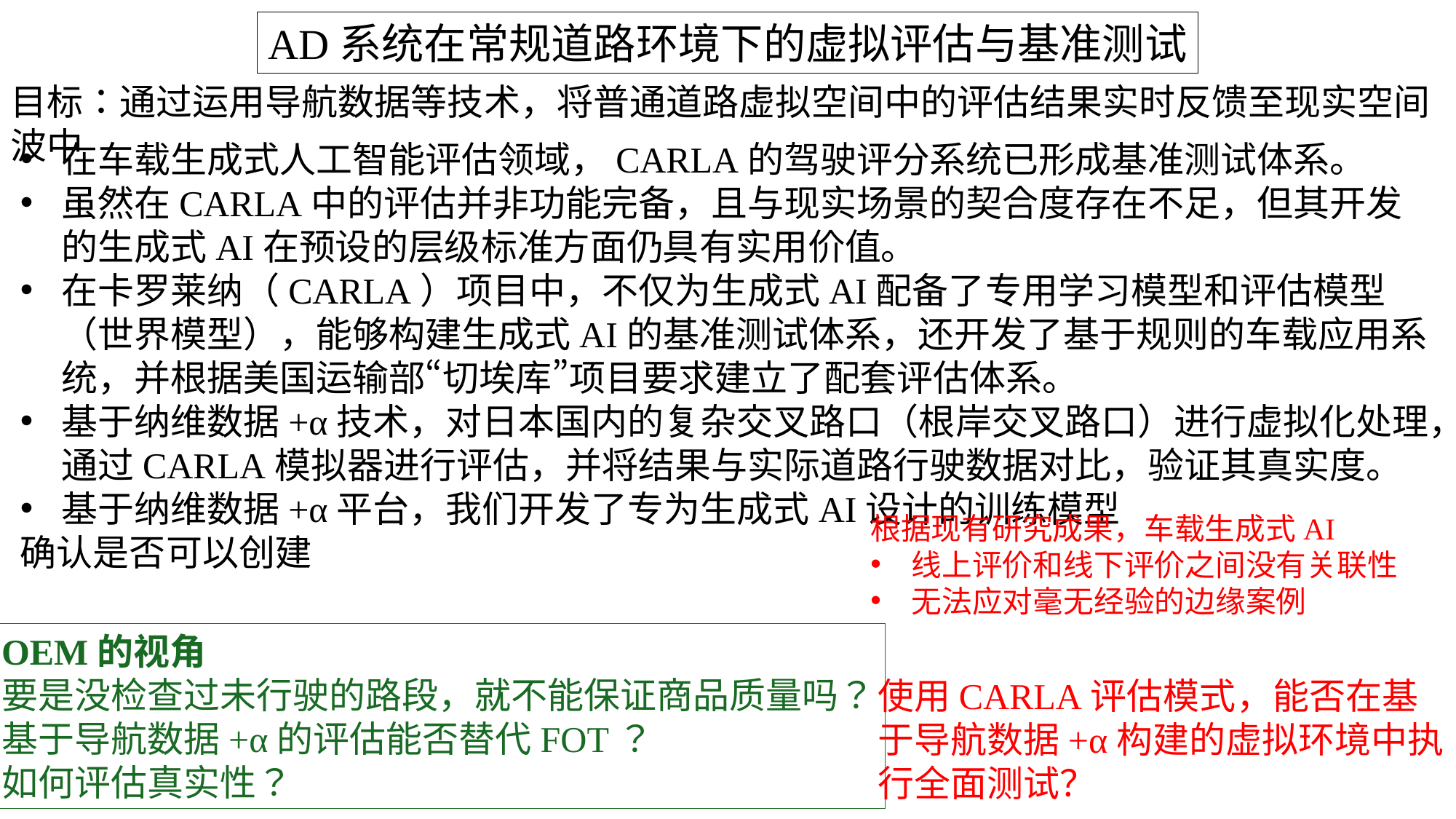

AD系统在常规道路环境下的虚拟评估与基准测试
目标：通过运用导航数据等技术，将普通道路虚拟空间中的评估结果实时反馈至现实空间波中
在车载生成式人工智能评估领域，CARLA的驾驶评分系统已形成基准测试体系。
虽然在CARLA中的评估并非功能完备，且与现实场景的契合度存在不足，但其开发的生成式AI在预设的层级标准方面仍具有实用价值。
在卡罗莱纳（CARLA）项目中，不仅为生成式AI配备了专用学习模型和评估模型（世界模型），能够构建生成式AI的基准测试体系，还开发了基于规则的车载应用系统，并根据美国运输部“切埃库”项目要求建立了配套评估体系。
基于纳维数据+α技术，对日本国内的复杂交叉路口（根岸交叉路口）进行虚拟化处理，通过CARLA模拟器进行评估，并将结果与实际道路行驶数据对比，验证其真实度。
基于纳维数据+α平台，我们开发了专为生成式AI设计的训练模型
确认是否可以创建
根据现有研究成果，车载生成式AI
线上评价和线下评价之间没有关联性
无法应对毫无经验的边缘案例
OEM的视角
要是没检查过未行驶的路段，就不能保证商品质量吗？
基于导航数据+α的评估能否替代FOT？
如何评估真实性？
使用CARLA评估模式，能否在基于导航数据+α构建的虚拟环境中执行全面测试？